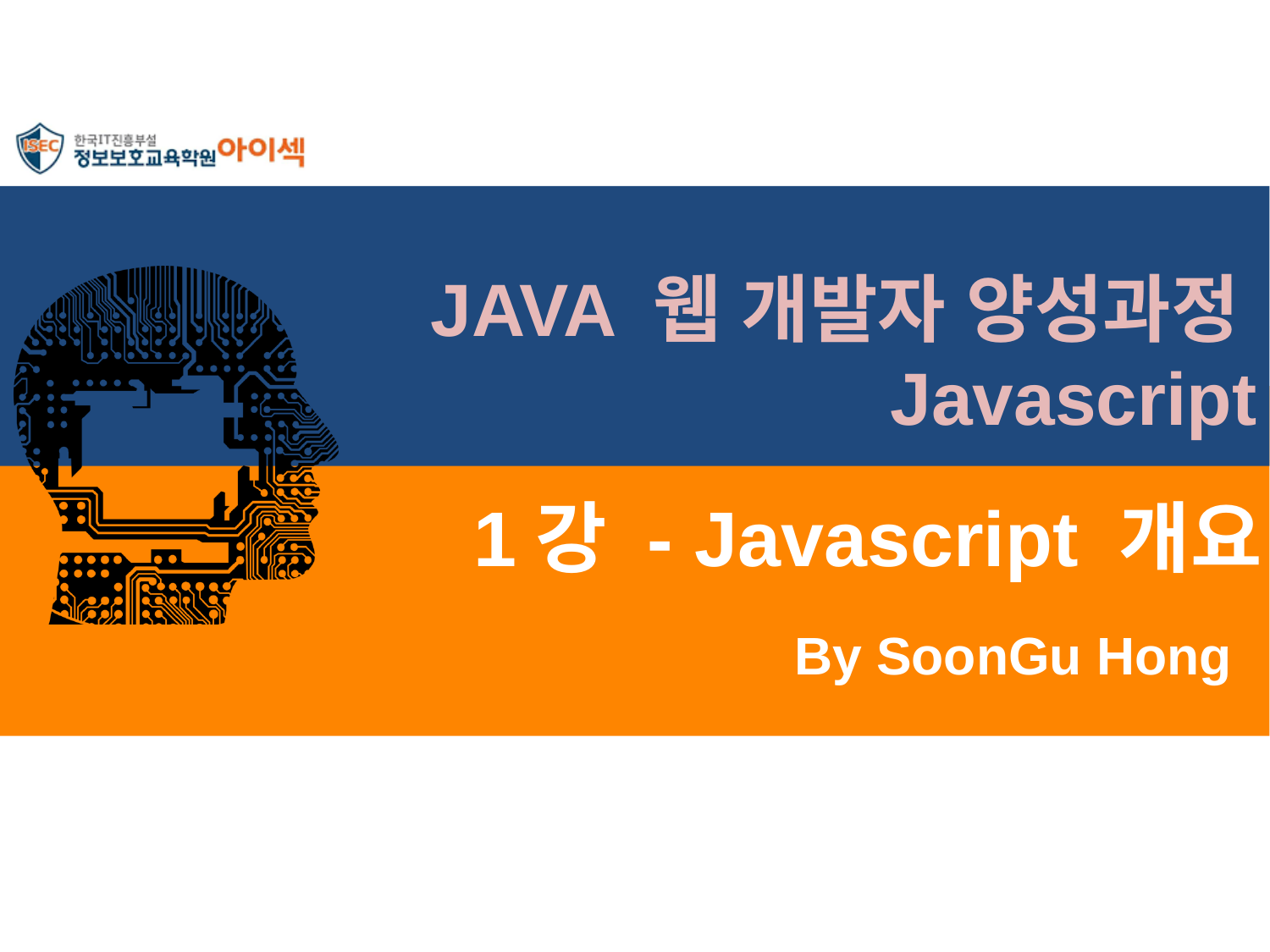

JAVA 웹 개발자 양성과정Javascript
# 1강 - Javascript 개요
By SoonGu Hong